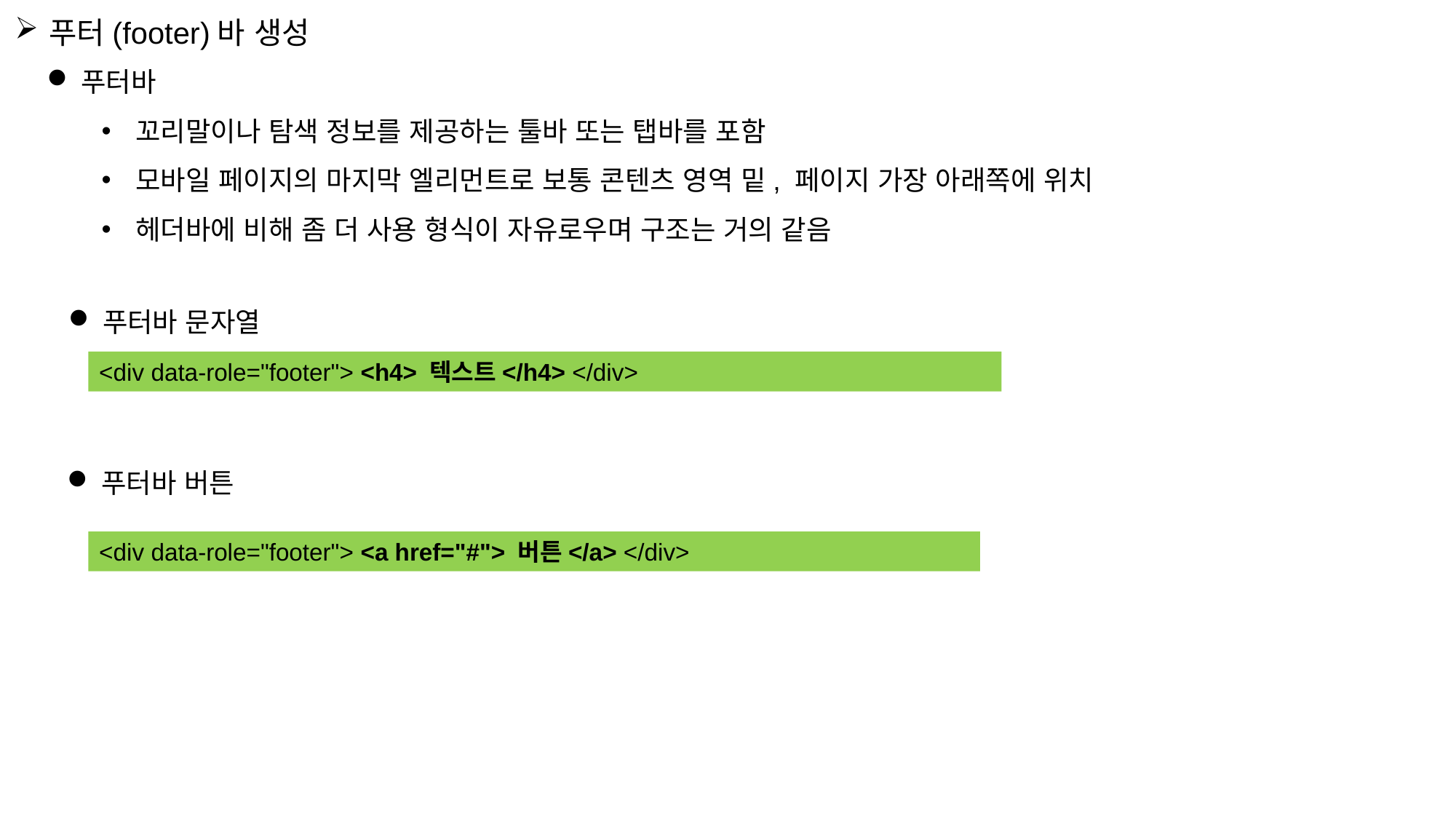

푸터(footer)바 생성
푸터바
꼬리말이나 탐색 정보를 제공하는 툴바 또는 탭바를 포함
모바일 페이지의 마지막 엘리먼트로 보통 콘텐츠 영역 밑, 페이지 가장 아래쪽에 위치
헤더바에 비해 좀 더 사용 형식이 자유로우며 구조는 거의 같음
푸터바 문자열
<div data-role="footer"> <h4> 텍스트</h4> </div>
푸터바 버튼
<div data-role="footer"> <a href="#"> 버튼</a> </div>